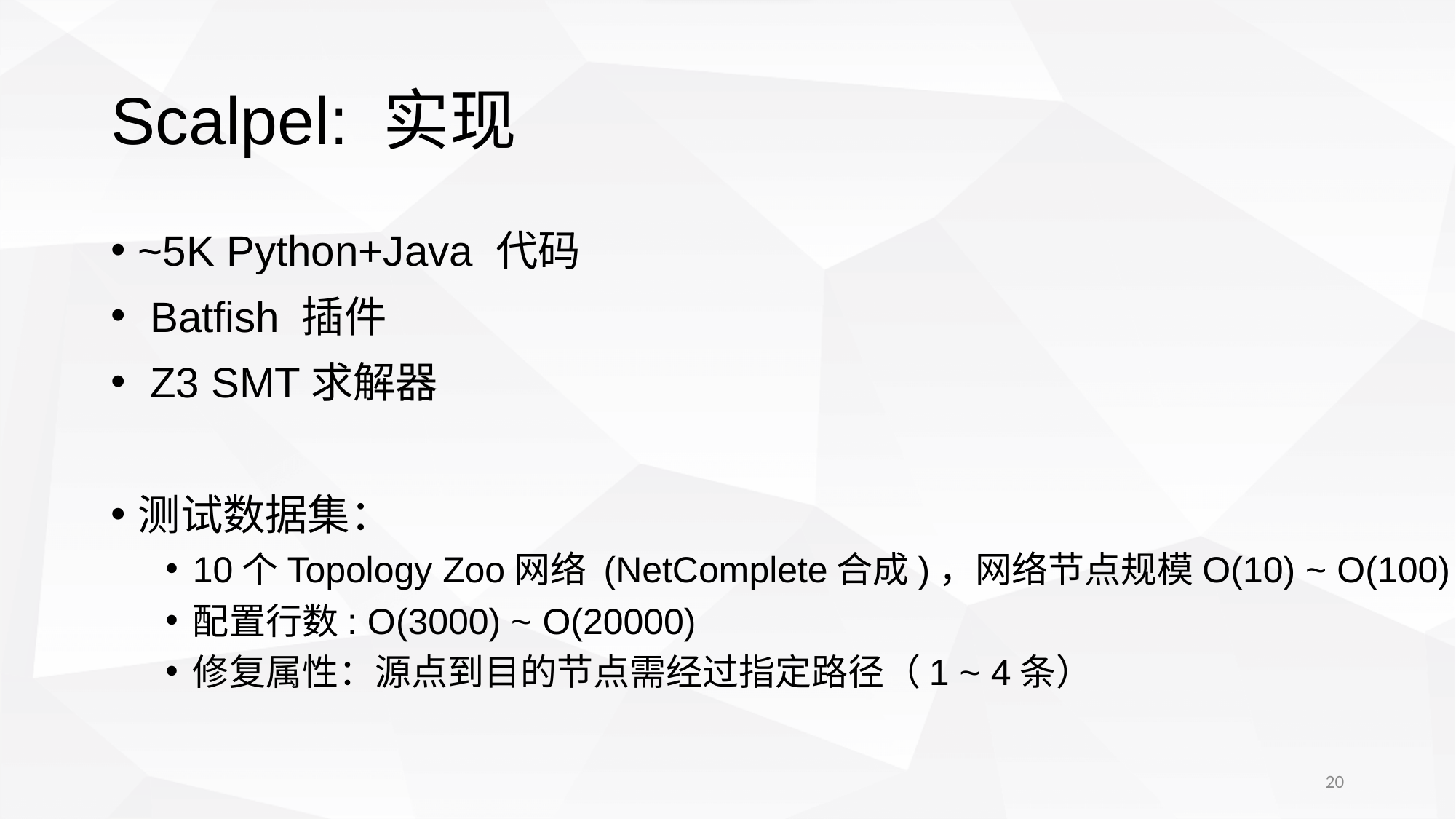

# Scalpel: 实现
~5K Python+Java 代码
 Batfish 插件
 Z3 SMT求解器

测试数据集：
10个Topology Zoo网络 (NetComplete合成)，网络节点规模O(10) ~ O(100)
配置行数: O(3000) ~ O(20000)
修复属性：源点到目的节点需经过指定路径（1 ~ 4条）
20